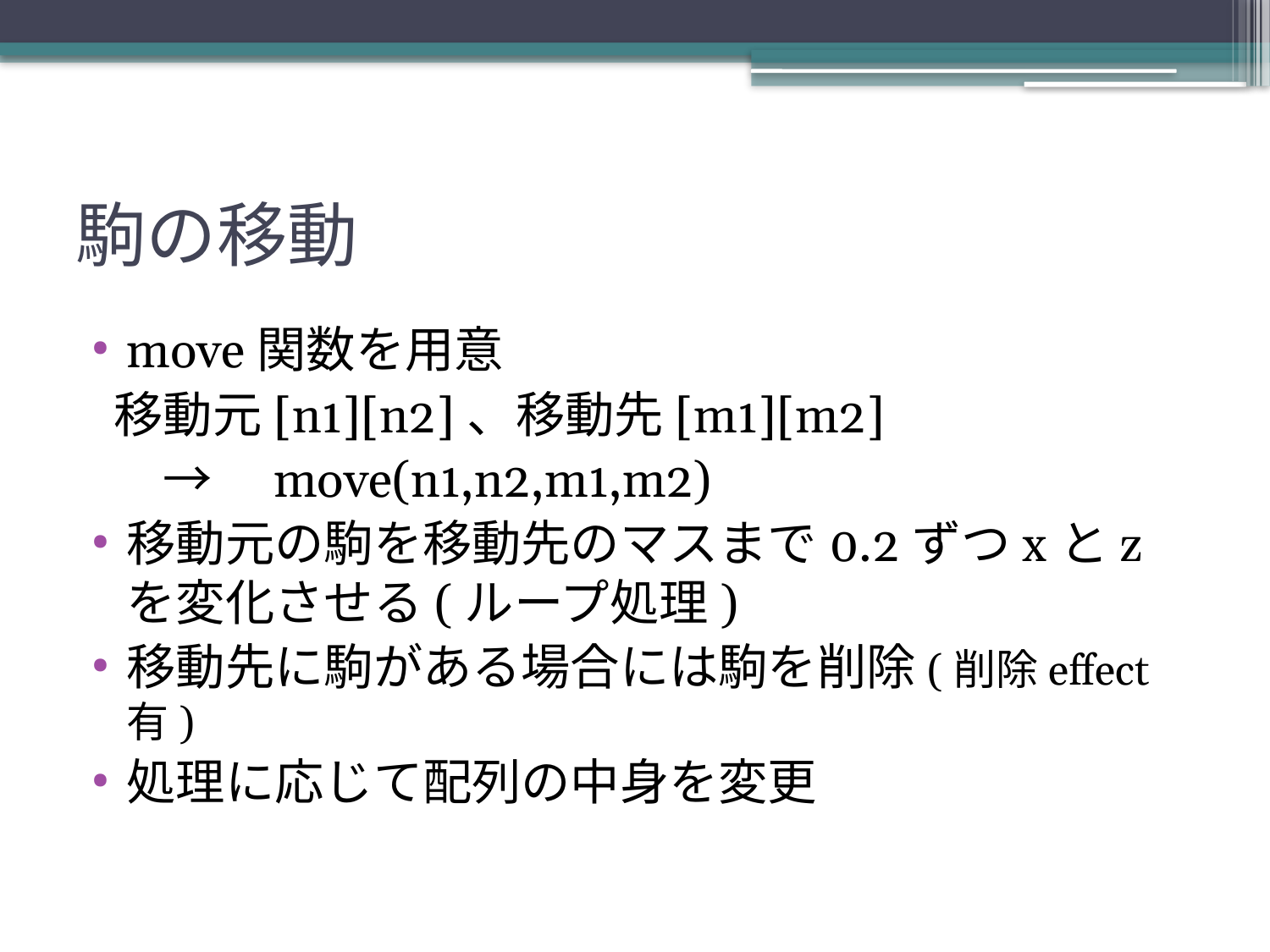

# 駒の移動
move関数を用意
 移動元[n1][n2]、移動先[m1][m2]
 　→　move(n1,n2,m1,m2)
移動元の駒を移動先のマスまで0.2ずつxとzを変化させる(ループ処理)
移動先に駒がある場合には駒を削除(削除effect有)
処理に応じて配列の中身を変更